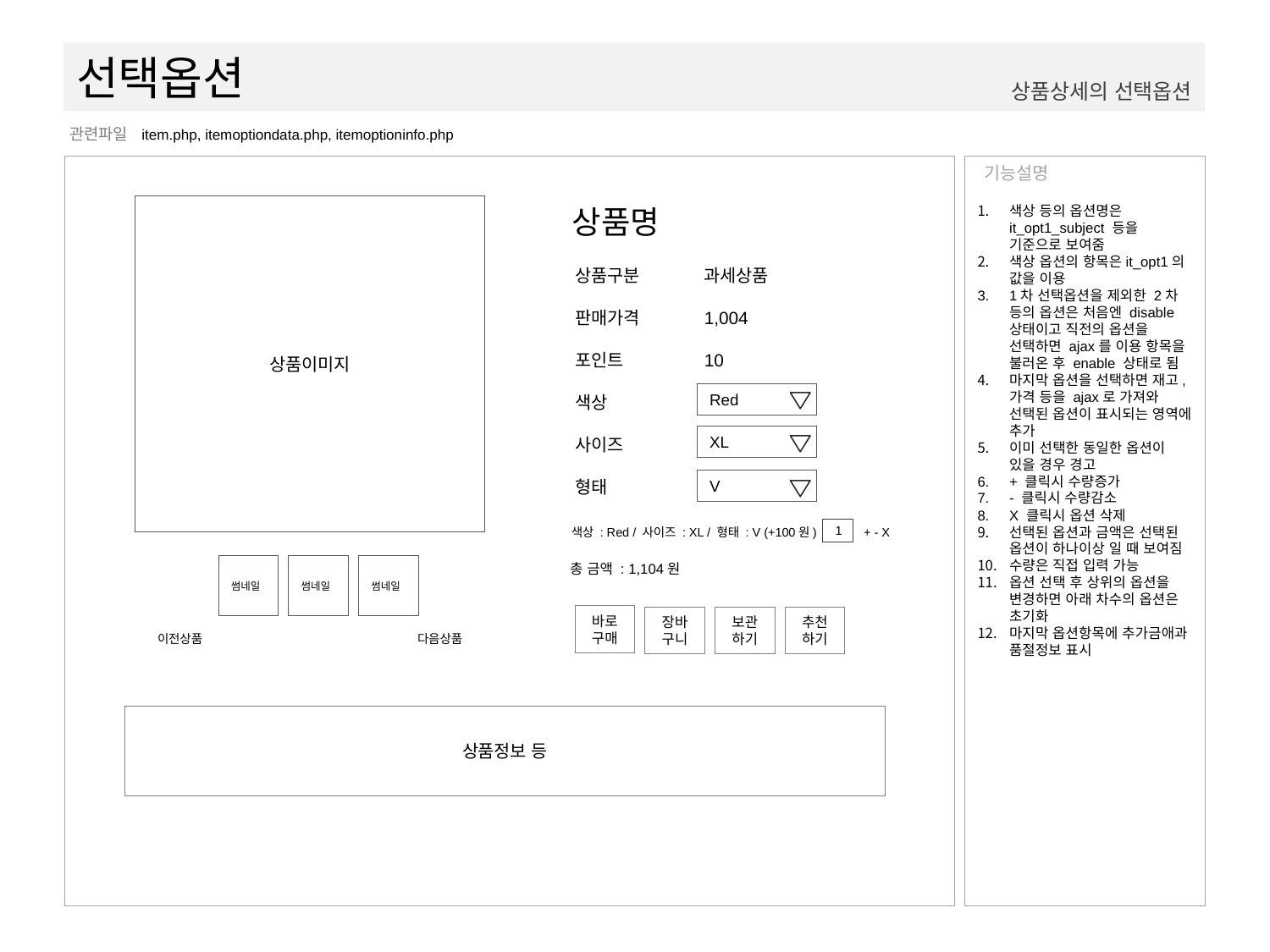

선택옵션
상품상세의 선택옵션
item.php, itemoptiondata.php, itemoptioninfo.php
상품이미지
상품명
색상 등의 옵션명은
it_opt1_subject 등을 기준으로 보여줌
색상 옵션의 항목은it_opt1의 값을 이용
1차 선택옵션을 제외한 2차 등의 옵션은 처음엔 disable 상태이고 직전의 옵션을 선택하면 ajax를 이용 항목을 불러온 후 enable 상태로 됨
마지막 옵션을 선택하면 재고,가격 등을 ajax로 가져와 선택된 옵션이 표시되는 영역에 추가
이미 선택한 동일한 옵션이 있을 경우 경고
+ 클릭시 수량증가
- 클릭시 수량감소
X 클릭시 옵션 삭제
선택된 옵션과 금액은 선택된 옵션이 하나이상 일 때 보여짐
수량은 직접 입력 가능
옵션 선택 후 상위의 옵션을 변경하면 아래 차수의 옵션은 초기화
마지막 옵션항목에 추가금애과 품절정보 표시
상품구분

판매가격

포인트

색상

사이즈

형태
과세상품

1,004

10
Red

XL

V

색상 : Red / 사이즈 : XL / 형태 : V (+100원)
+ - X
1
총 금액 : 1,104원
썸네일
썸네일
썸네일
바로구매
장바구니
보관하기
추천하기
이전상품
다음상품
상품정보 등